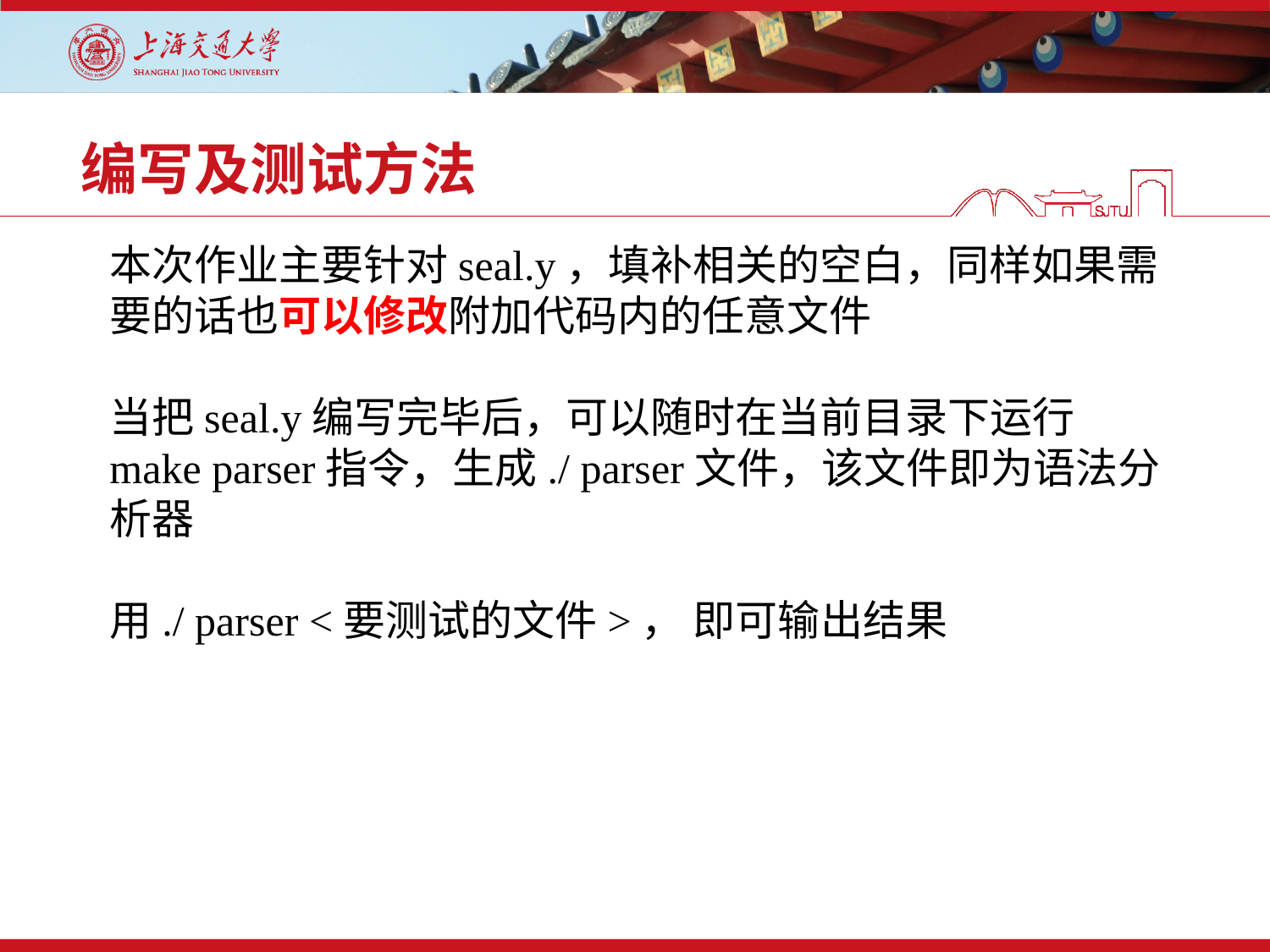

# 编写及测试方法
本次作业主要针对seal.y，填补相关的空白，同样如果需要的话也可以修改附加代码内的任意文件

当把seal.y编写完毕后，可以随时在当前目录下运行make parser指令，生成./ parser文件，该文件即为语法分析器

用./ parser <要测试的文件>， 即可输出结果